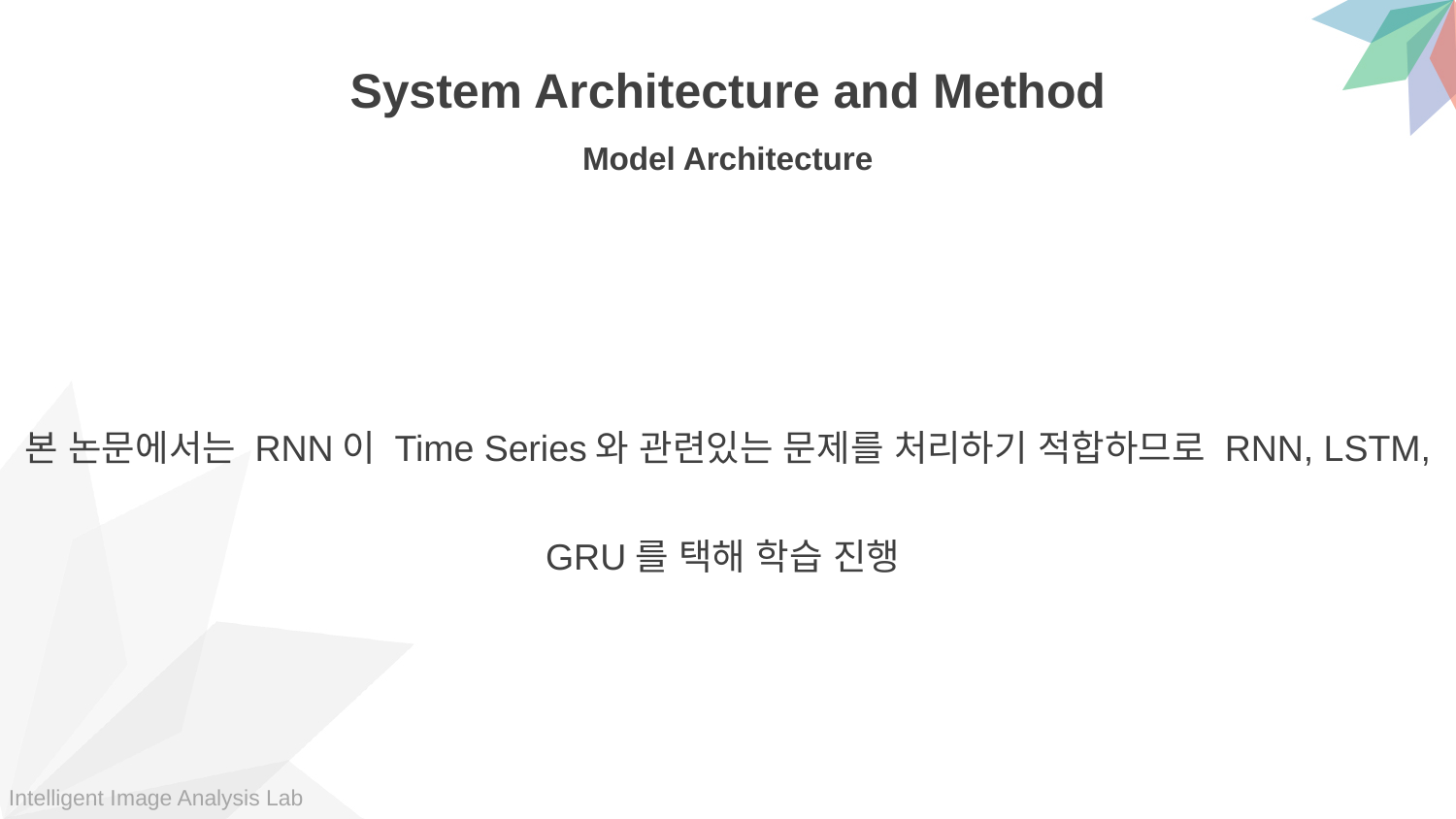

System Architecture and Method
Model Architecture
본 논문에서는 RNN이 Time Series와 관련있는 문제를 처리하기 적합하므로 RNN, LSTM, GRU를 택해 학습 진행